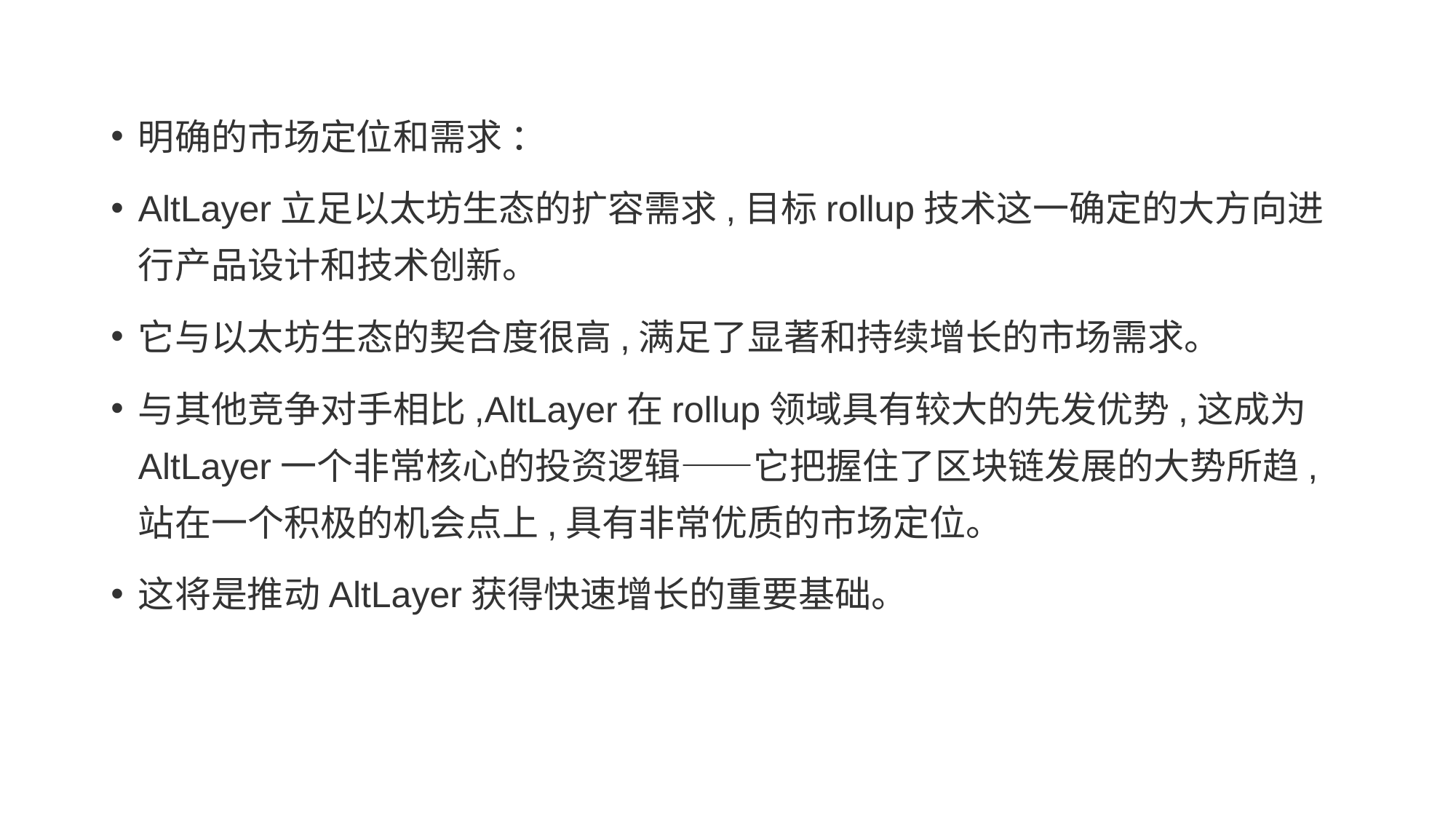

明确的市场定位和需求 ：
AltLayer立足以太坊生态的扩容需求,目标rollup技术这一确定的大方向进行产品设计和技术创新。
它与以太坊生态的契合度很高,满足了显著和持续增长的市场需求。
与其他竞争对手相比,AltLayer在rollup领域具有较大的先发优势,这成为AltLayer一个非常核心的投资逻辑——它把握住了区块链发展的大势所趋,站在一个积极的机会点上,具有非常优质的市场定位。
这将是推动AltLayer获得快速增长的重要基础。